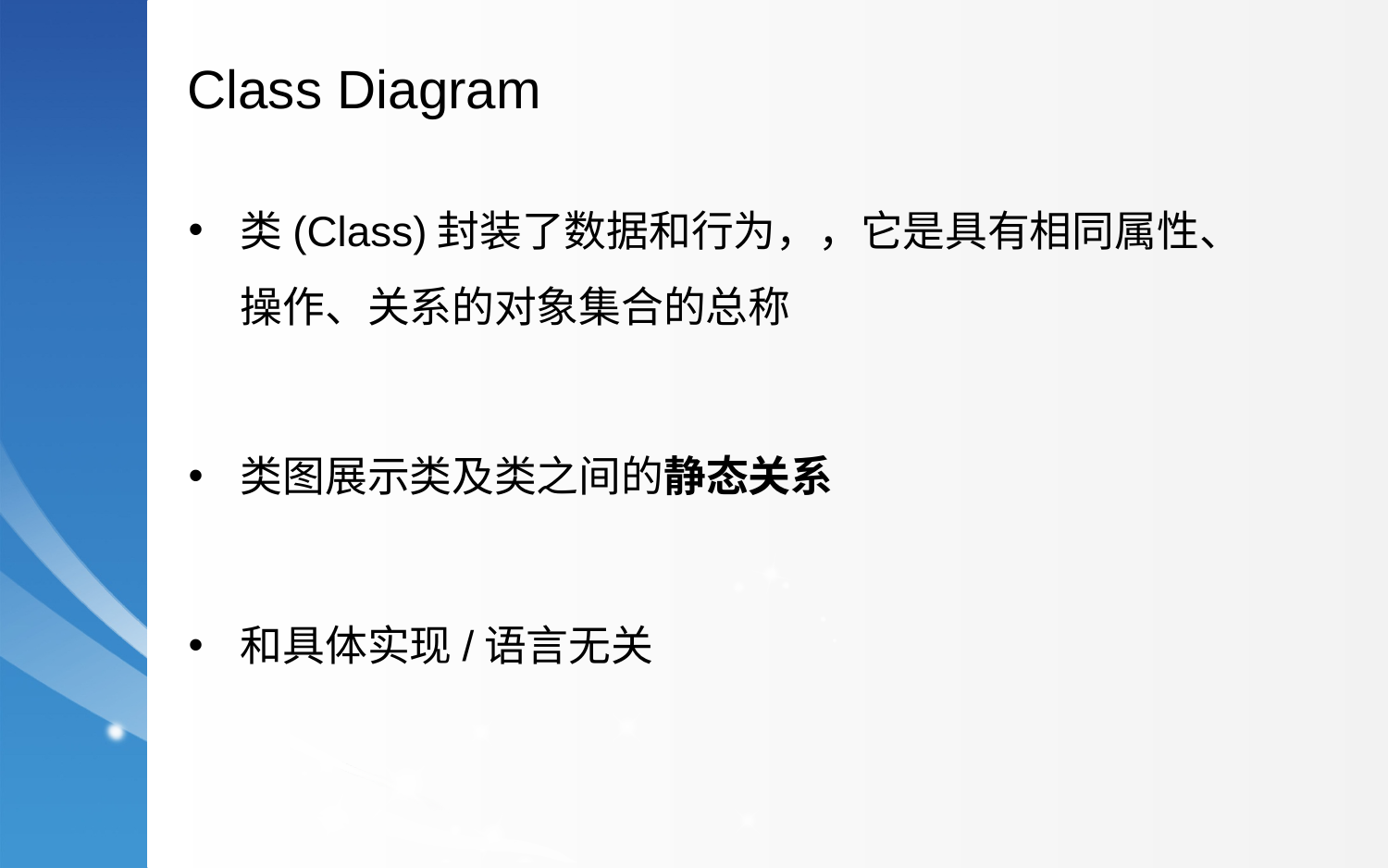

Class Diagram
类(Class)封装了数据和行为，，它是具有相同属性、操作、关系的对象集合的总称

类图展示类及类之间的静态关系

和具体实现/语言无关